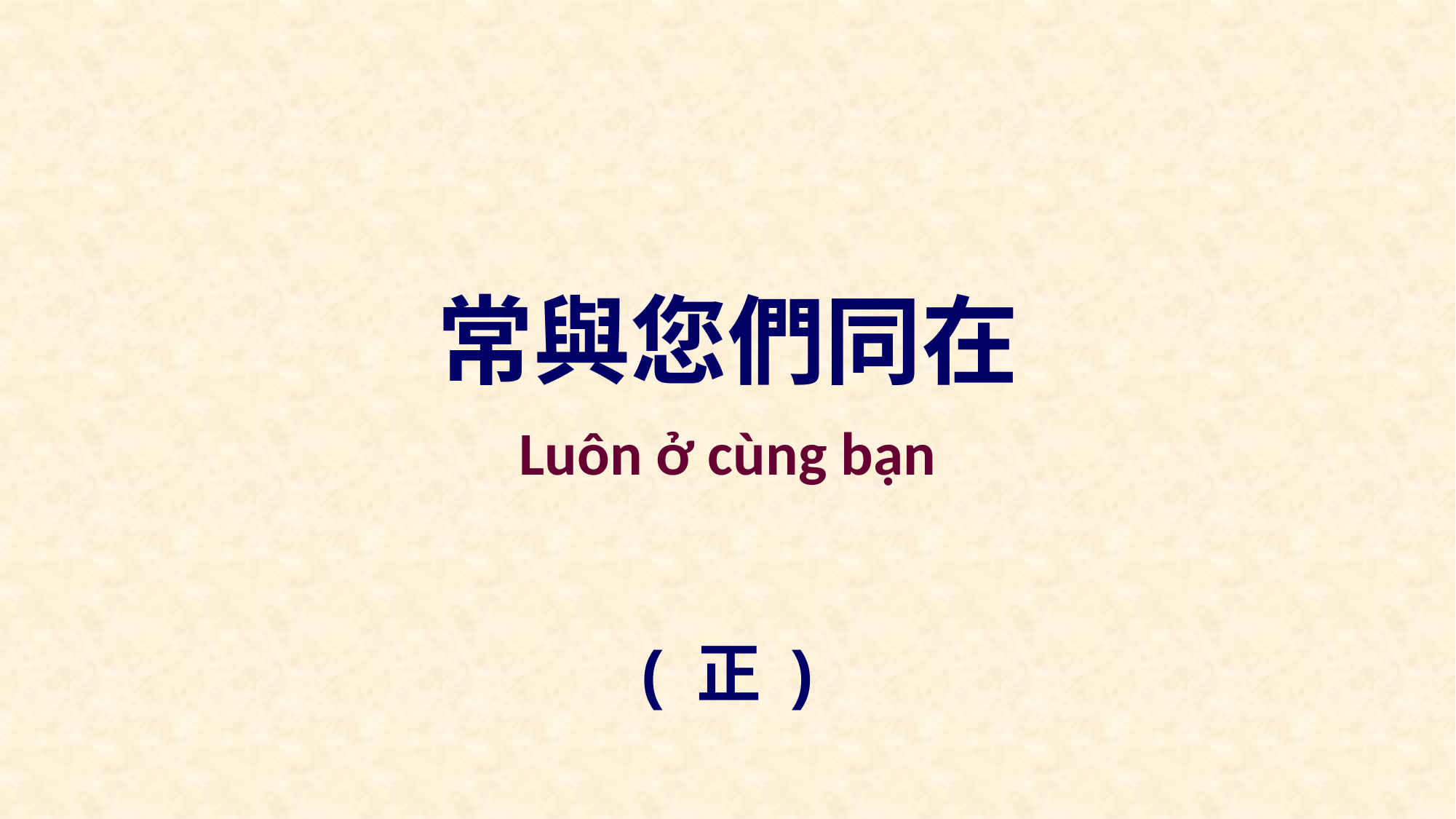

常與您們同在
Luôn ở cùng bạn
( 正 )